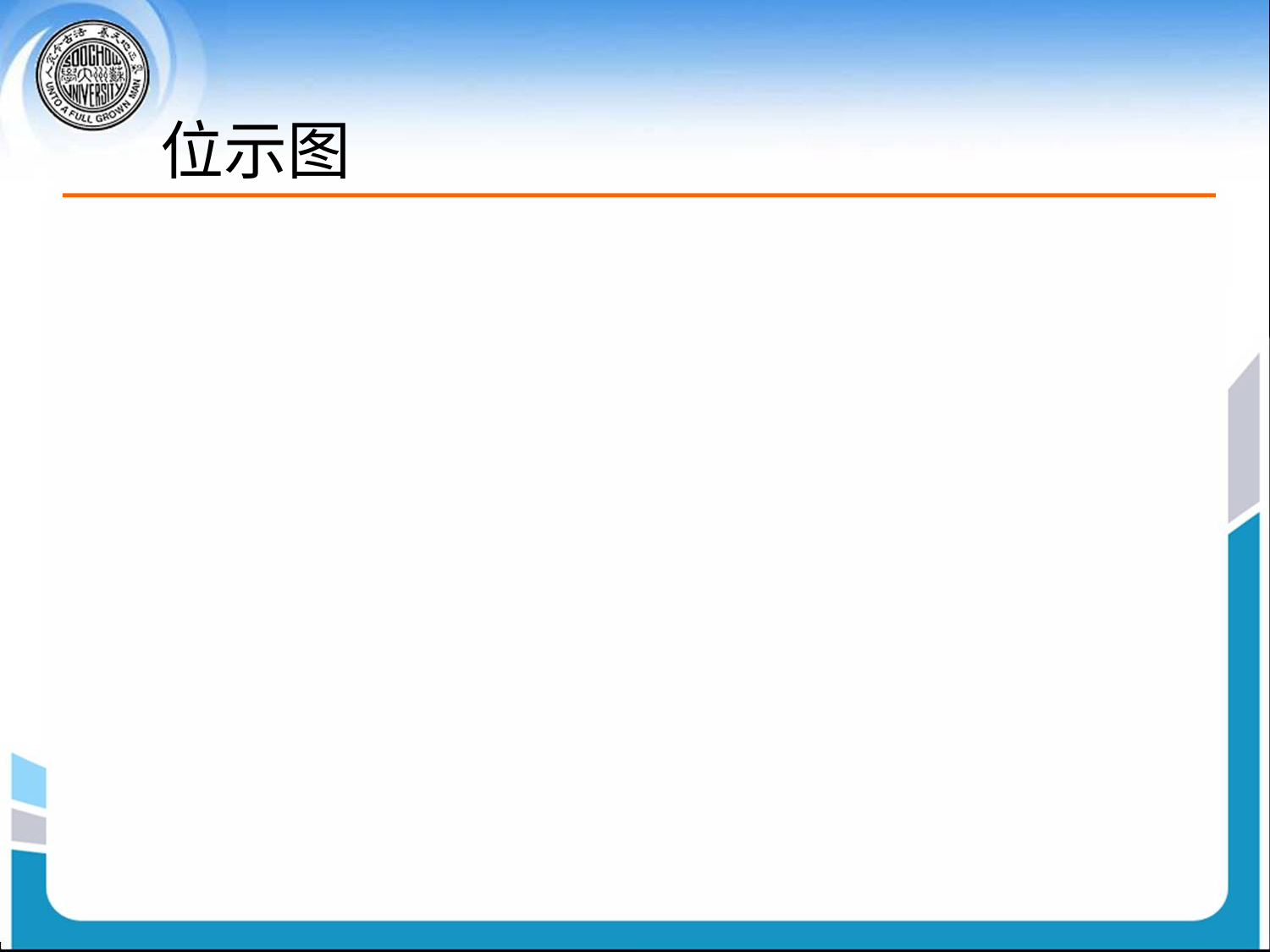

# 位示图
位示图需要额外的空间。例如
		block size = 212 bytes
		disk size = 230 bytes (1 gigabytes)
		n = 230/212 = 218 bits (or 32K bytes)
位示图存放在物理块中
分配：1->0		回收：0-> 1
比较容易得到连续物理块
Linux和Windows常用的方式